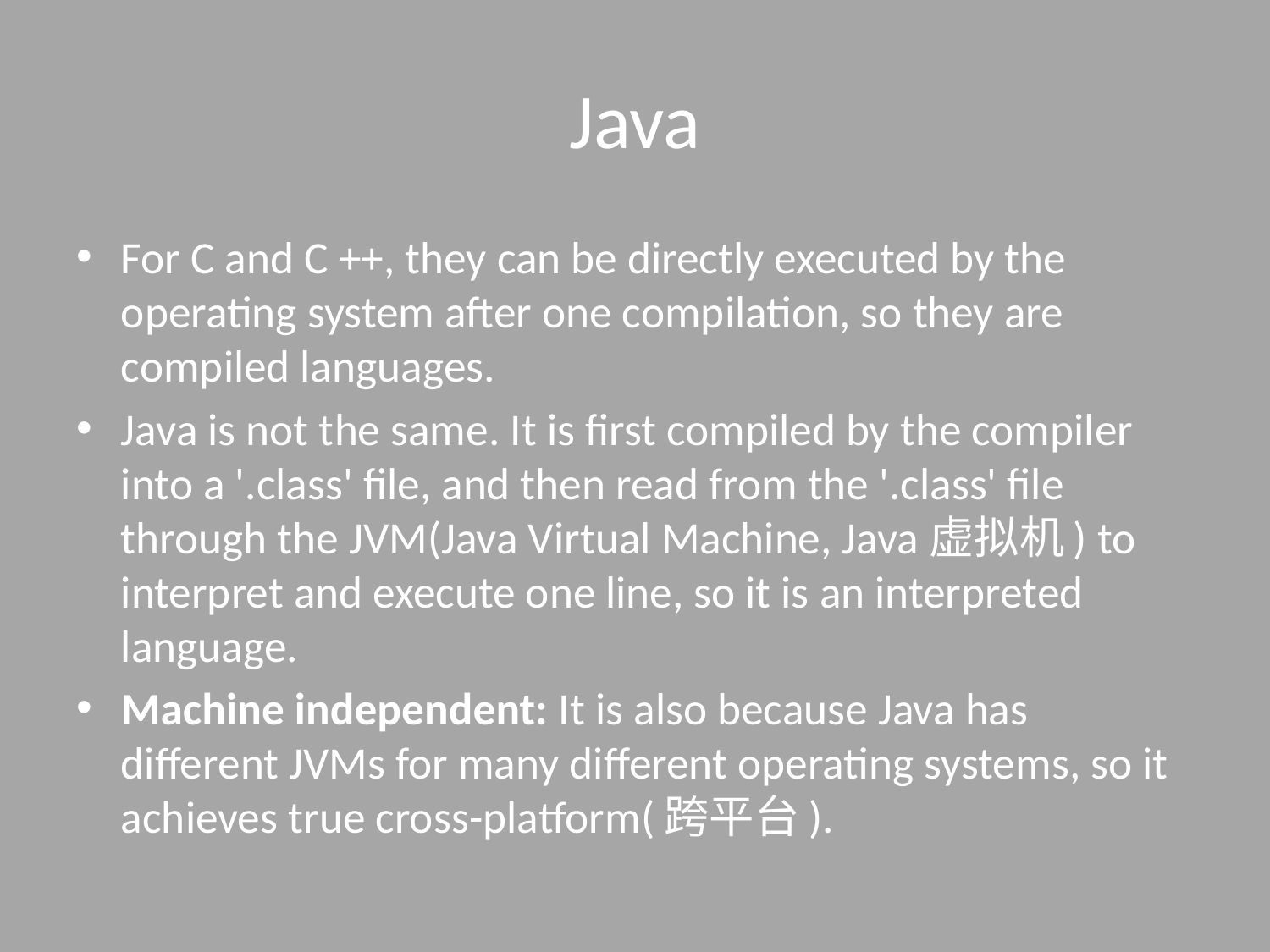

# Java
For C and C ++, they can be directly executed by the operating system after one compilation, so they are compiled languages.
Java is not the same. It is first compiled by the compiler into a '.class' file, and then read from the '.class' file through the JVM(Java Virtual Machine, Java虚拟机) to interpret and execute one line, so it is an interpreted language.
Machine independent: It is also because Java has different JVMs for many different operating systems, so it achieves true cross-platform(跨平台).